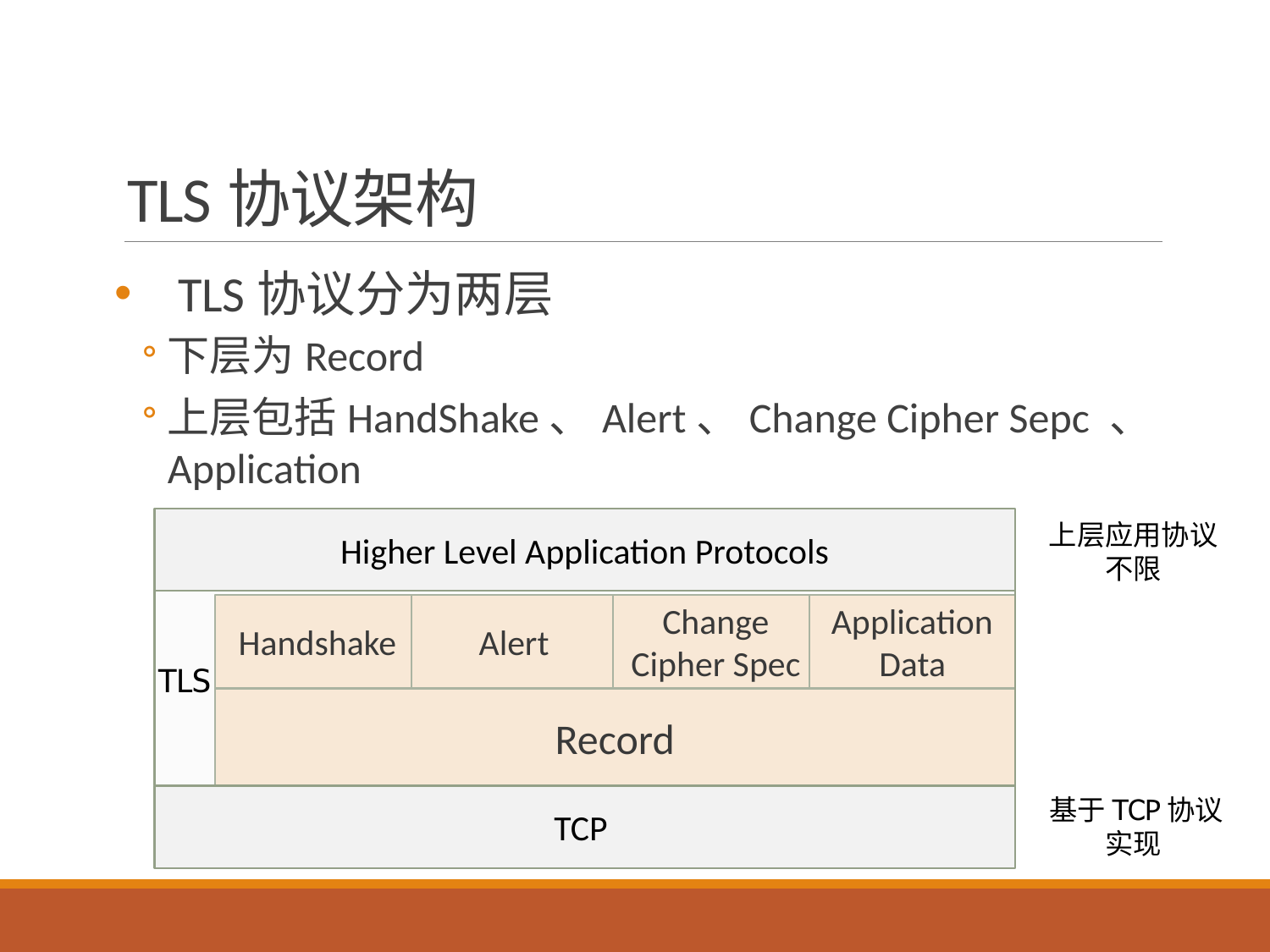

# TLS协议架构
TLS协议分为两层
下层为Record
上层包括HandShake、Alert、Change Cipher Sepc 、Application
Higher Level Application Protocols
上层应用协议不限

TLS
TCP
Handshake
Alert
Change Cipher Spec
Application Data
Record
基于TCP协议实现
5